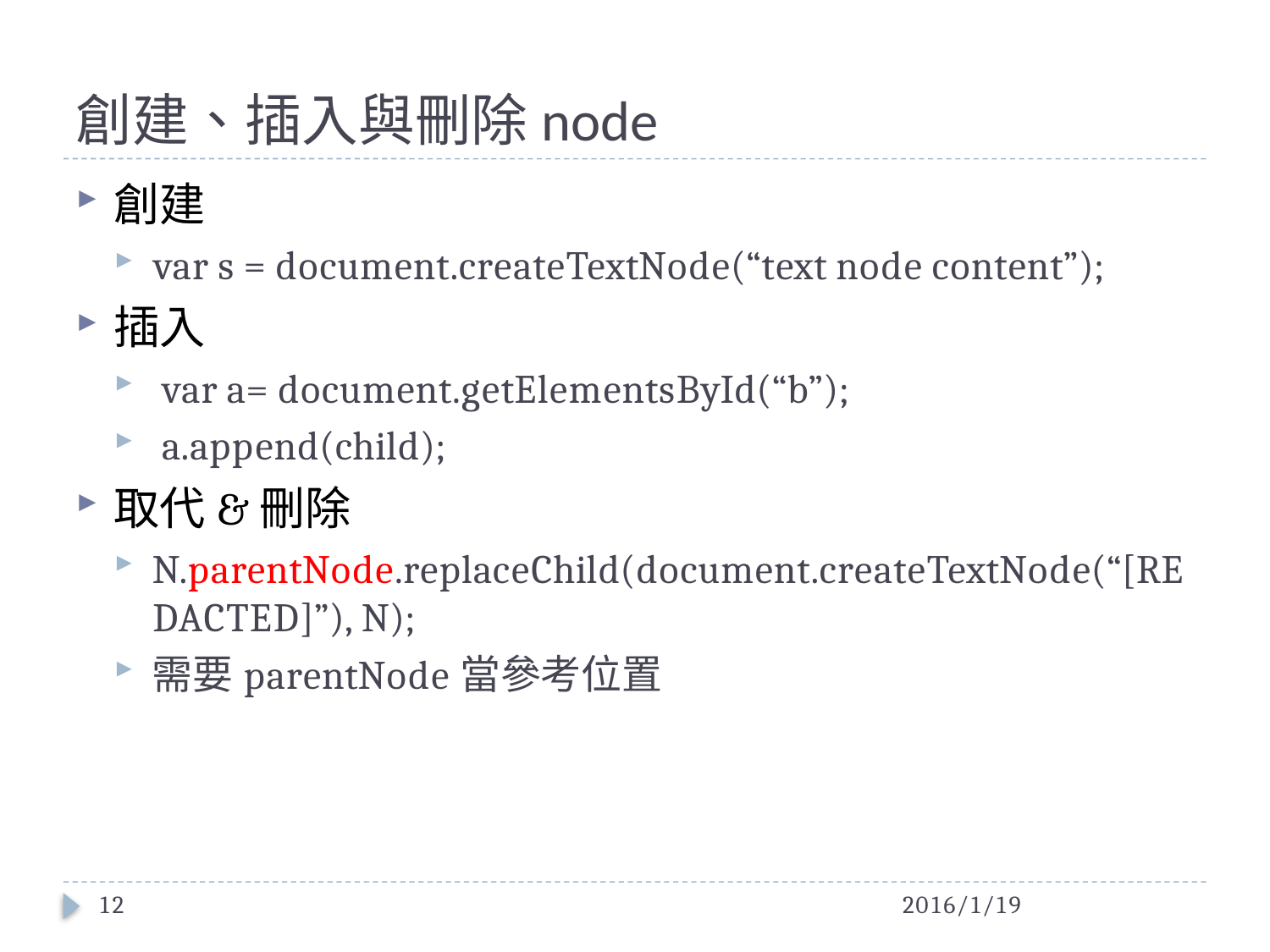

# 創建、插入與刪除node
創建
var s = document.createTextNode(“text node content”);
插入
 var a= document.getElementsById(“b”);
 a.append(child);
取代&刪除
N.parentNode.replaceChild(document.createTextNode(“[REDACTED]”), N);
需要parentNode當參考位置

12
2016/1/19